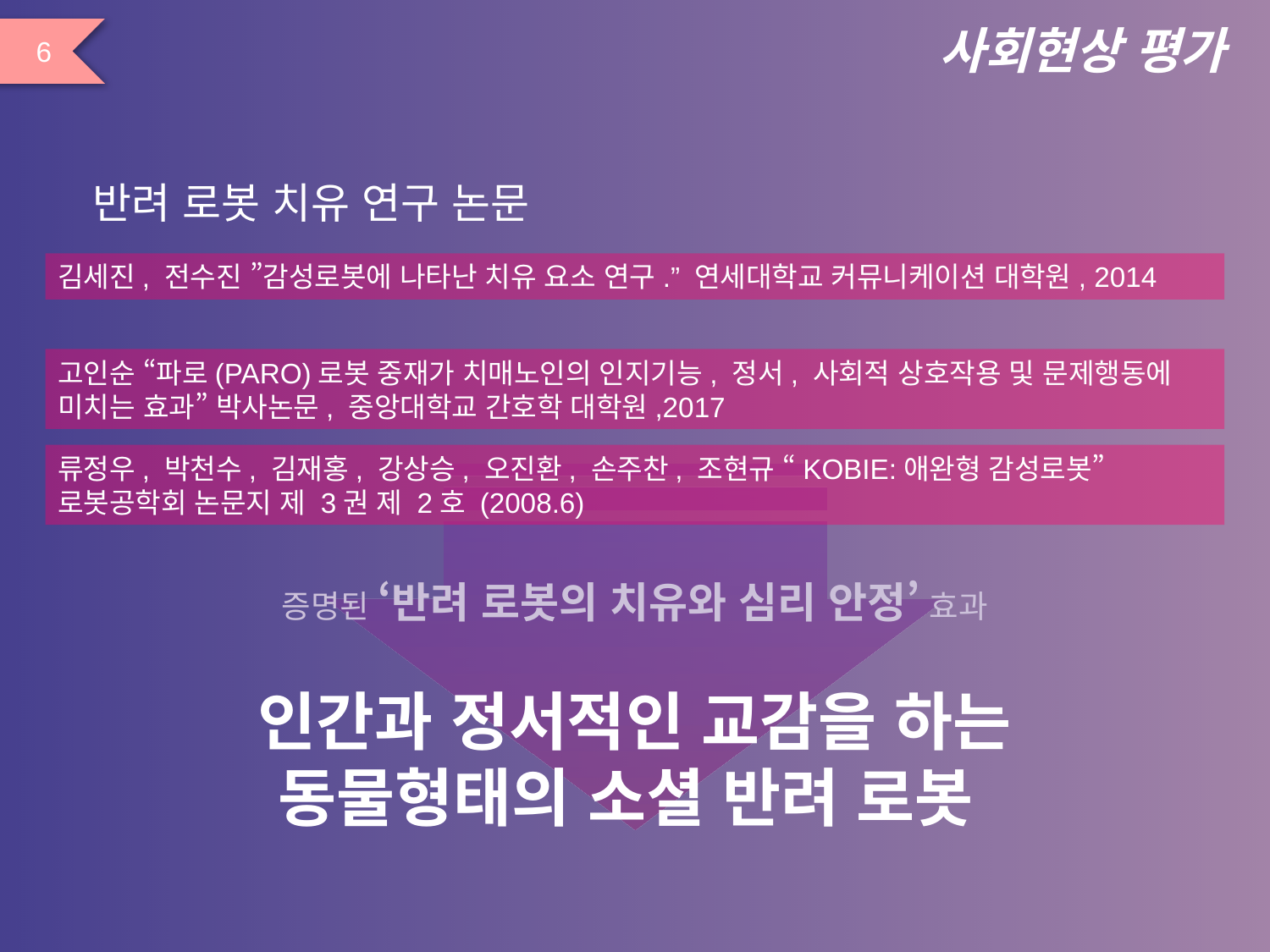

# 사회현상 평가
6
반려 로봇 치유 연구 논문
김세진, 전수진 ”감성로봇에 나타난 치유 요소 연구.” 연세대학교 커뮤니케이션 대학원, 2014
고인순 “파로(PARO)로봇 중재가 치매노인의 인지기능, 정서, 사회적 상호작용 및 문제행동에 미치는 효과” 박사논문, 중앙대학교 간호학 대학원,2017
류정우, 박천수, 김재홍, 강상승, 오진환, 손주찬, 조현규 “KOBIE:애완형 감성로봇” 로봇공학회 논문지 제 3권 제 2호 (2008.6)

증명된 ‘반려 로봇의 치유와 심리 안정’ 효과
인간과 정서적인 교감을 하는
동물형태의 소셜 반려 로봇